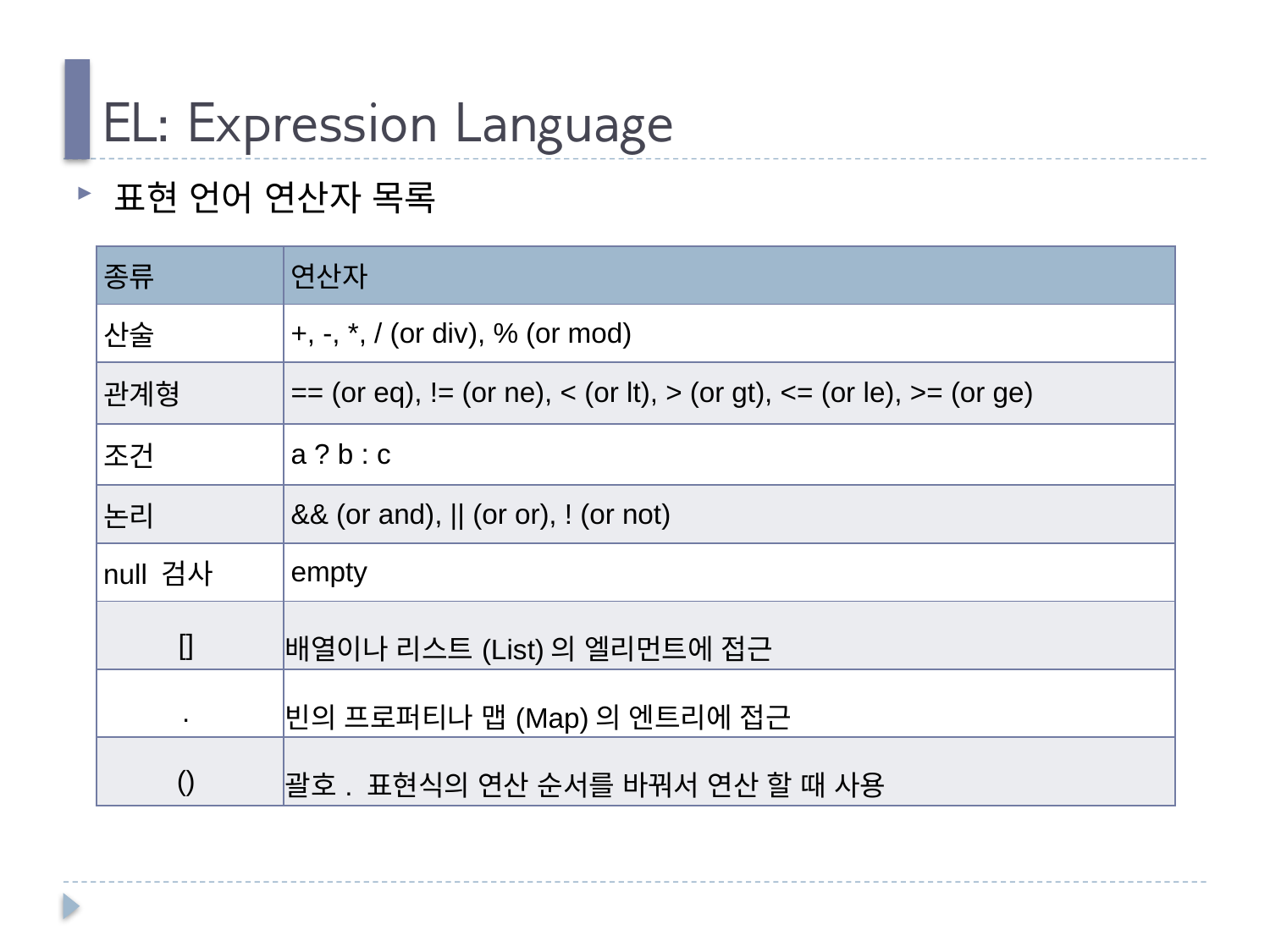

# EL: Expression Language
표현 언어 연산자 목록

| 종류 | 연산자 |
| --- | --- |
| 산술 | +, -, \*, / (or div), % (or mod) |
| 관계형 | == (or eq), != (or ne), < (or lt), > (or gt), <= (or le), >= (or ge) |
| 조건 | a ? b : c |
| 논리 | && (or and), || (or or), ! (or not) |
| null 검사 | empty |
| [] | 배열이나 리스트(List)의 엘리먼트에 접근 |
| . | 빈의 프로퍼티나 맵(Map)의 엔트리에 접근 |
| () | 괄호. 표현식의 연산 순서를 바꿔서 연산 할 때 사용 |